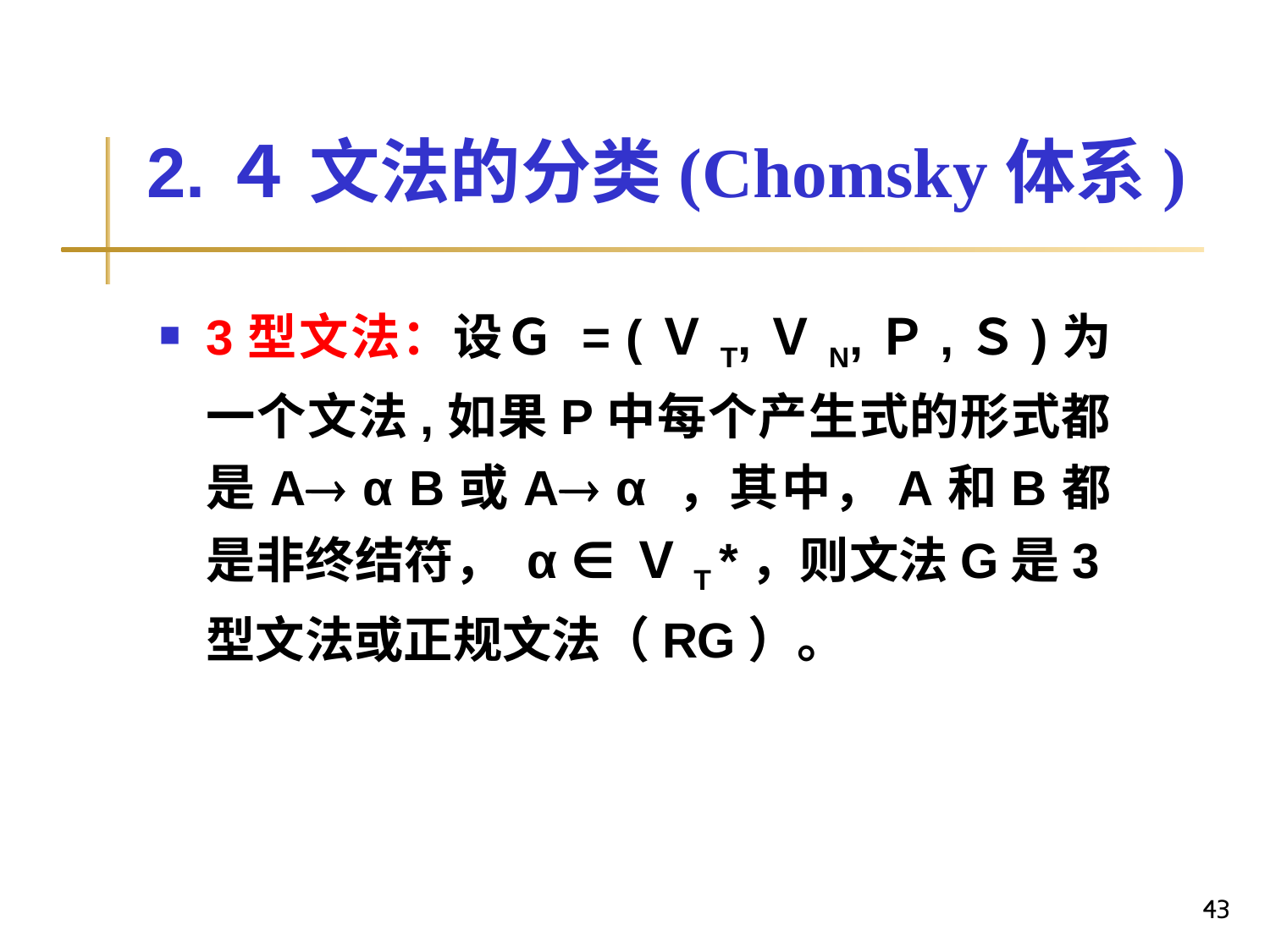

# 2.４ 文法的分类(Chomsky体系)
3型文法：设Ｇ = (ＶT,ＶN,Ｐ,Ｓ)为一个文法,如果P中每个产生式的形式都是A→ α B或A→ α ，其中，A和B都是非终结符， α ∈ＶT *，则文法G是3型文法或正规文法（RG）。

43